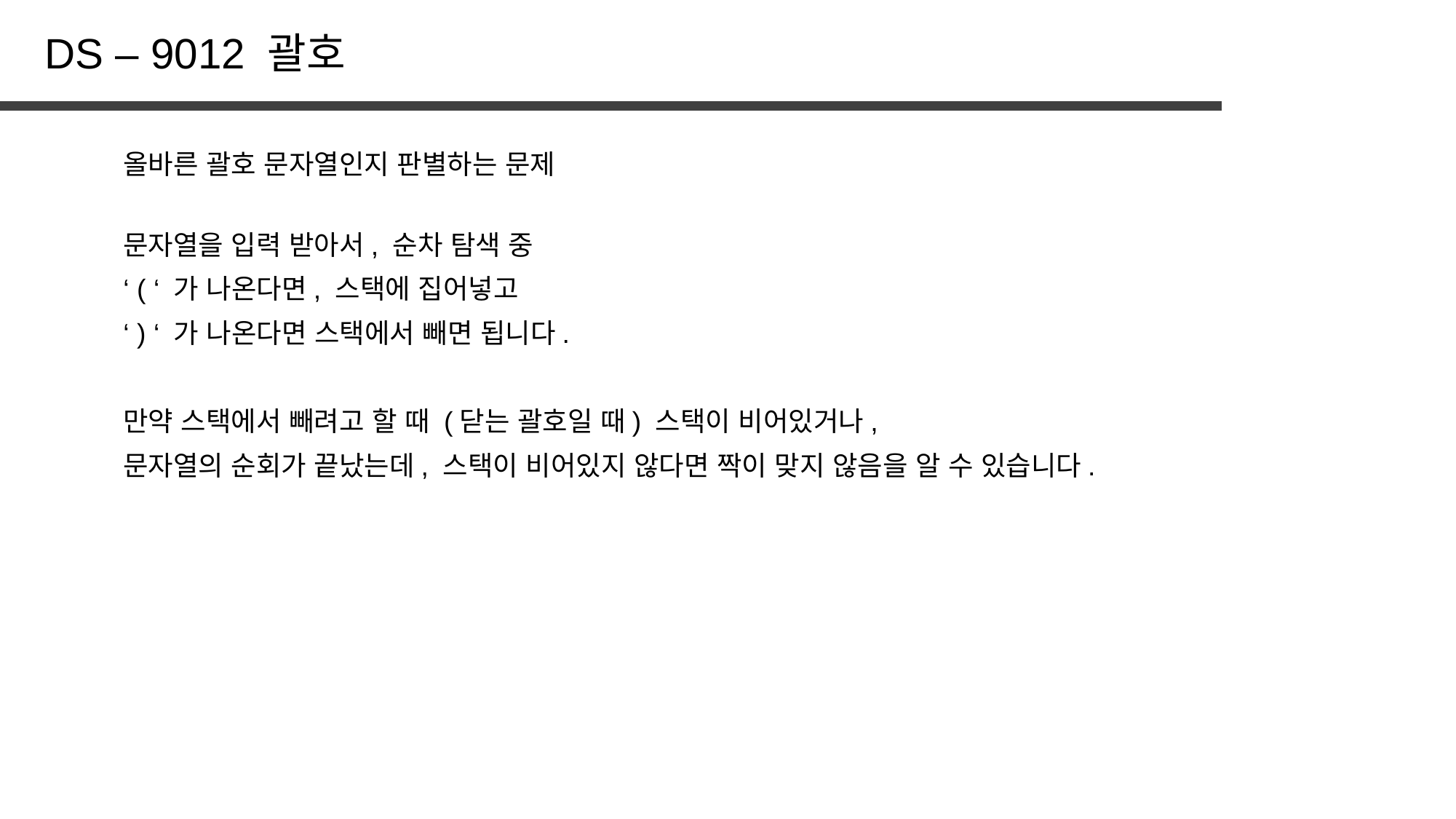

DS – 9012 괄호
올바른 괄호 문자열인지 판별하는 문제
문자열을 입력 받아서, 순차 탐색 중
‘ ( ‘ 가 나온다면, 스택에 집어넣고
‘ ) ‘ 가 나온다면 스택에서 빼면 됩니다.
만약 스택에서 빼려고 할 때 (닫는 괄호일 때) 스택이 비어있거나,
문자열의 순회가 끝났는데, 스택이 비어있지 않다면 짝이 맞지 않음을 알 수 있습니다.